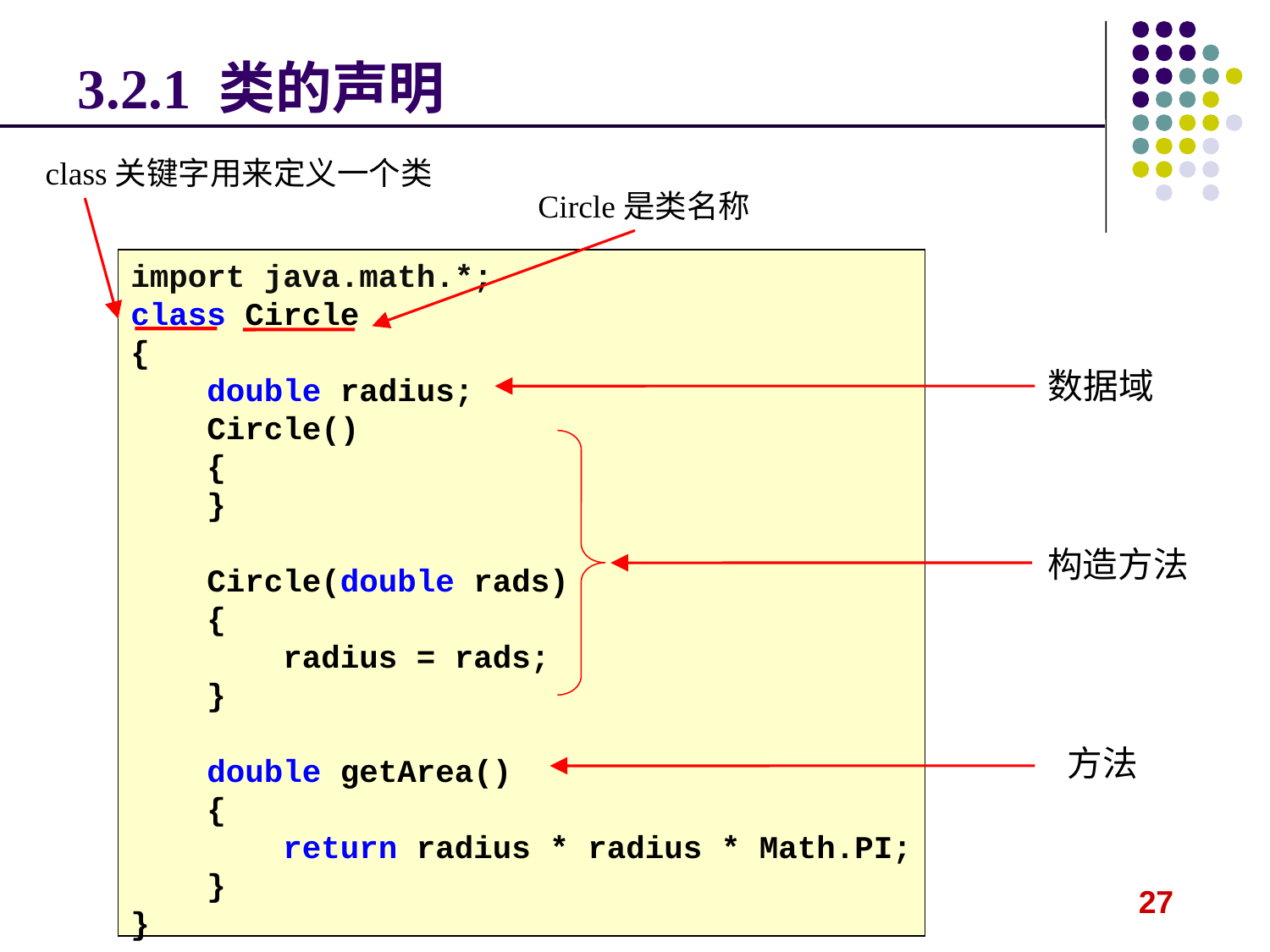

# 3.2.1 类的声明
class关键字用来定义一个类
Circle是类名称

import java.math.*;
class Circle
{
    double radius;
    Circle()
    {
    }

    Circle(double rads)
    {
        radius = rads;
    }

    double getArea()
    {
        return radius * radius * Math.PI;
    }
}

数据域

构造方法

方法